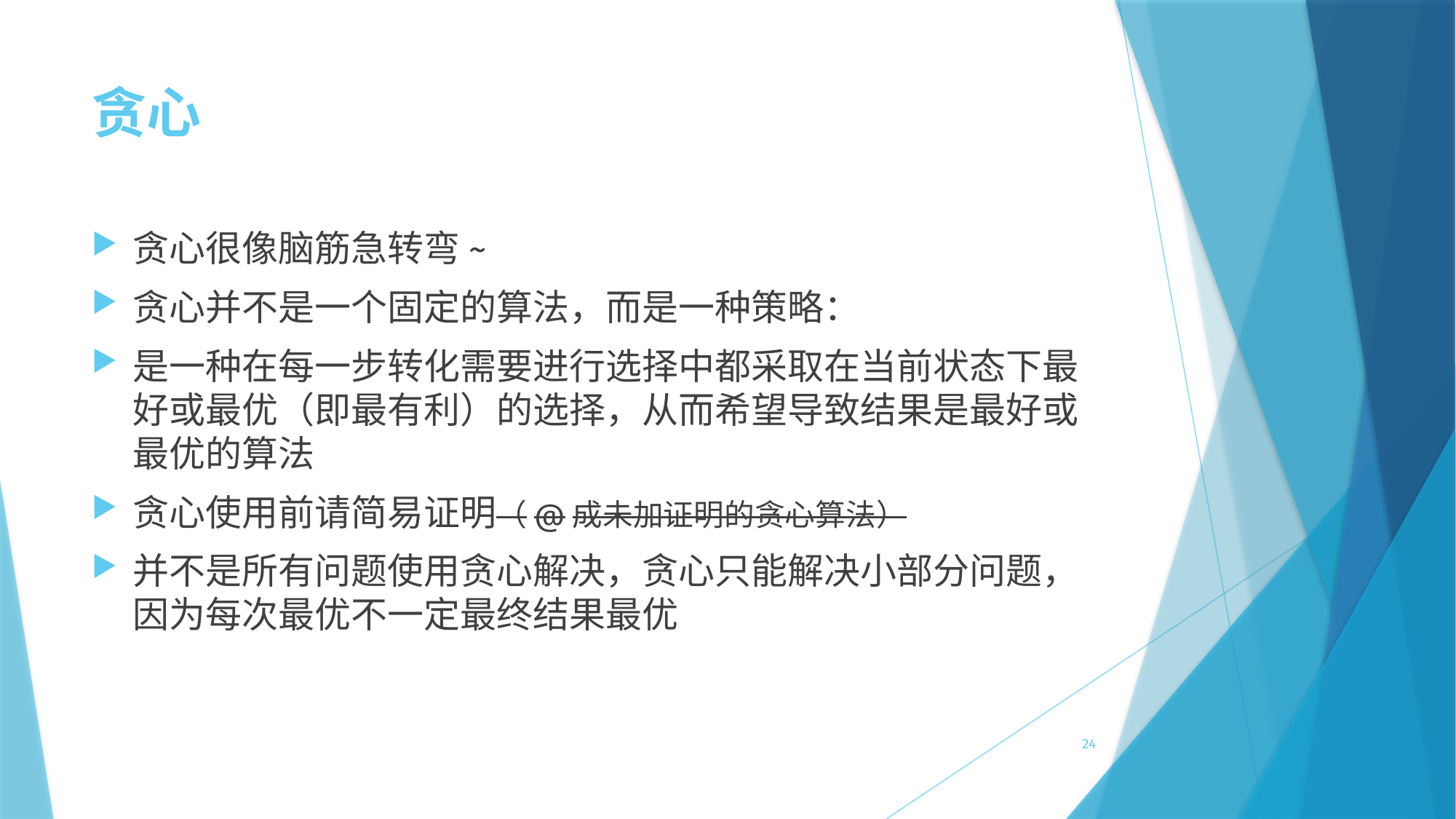

# 贪心
贪心很像脑筋急转弯~
贪心并不是一个固定的算法，而是一种策略：
是一种在每一步转化需要进行选择中都采取在当前状态下最好或最优（即最有利）的选择，从而希望导致结果是最好或最优的算法
贪心使用前请简易证明（@成未加证明的贪心算法）
并不是所有问题使用贪心解决，贪心只能解决小部分问题，因为每次最优不一定最终结果最优
24